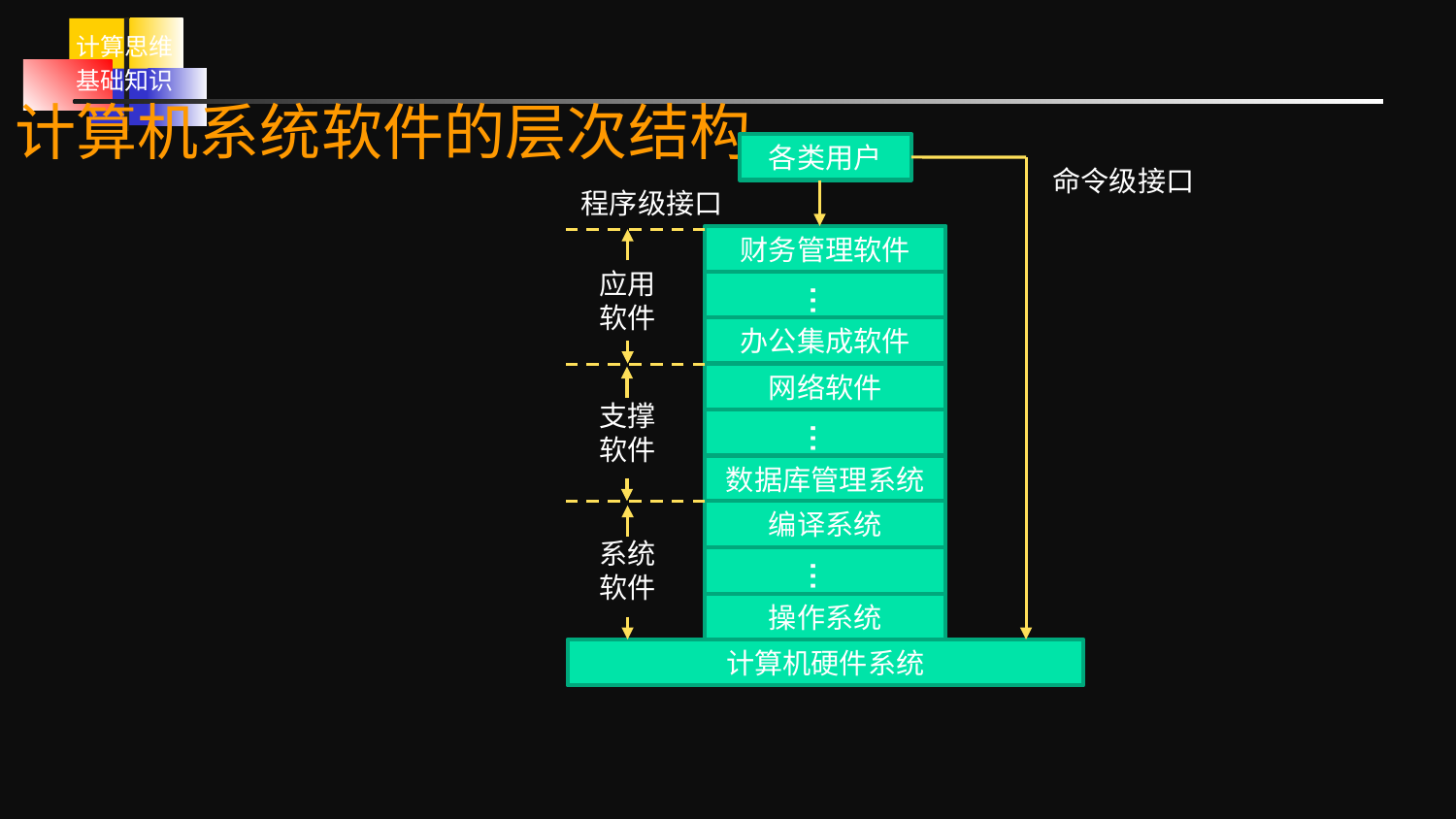

计算机系统软件的层次结构
各类用户
命令级接口
程序级接口
财务管理软件
…
应用软件
办公集成软件
网络软件
支撑软件
…
数据库管理系统
编译系统
系统软件
…
操作系统
计算机硬件系统